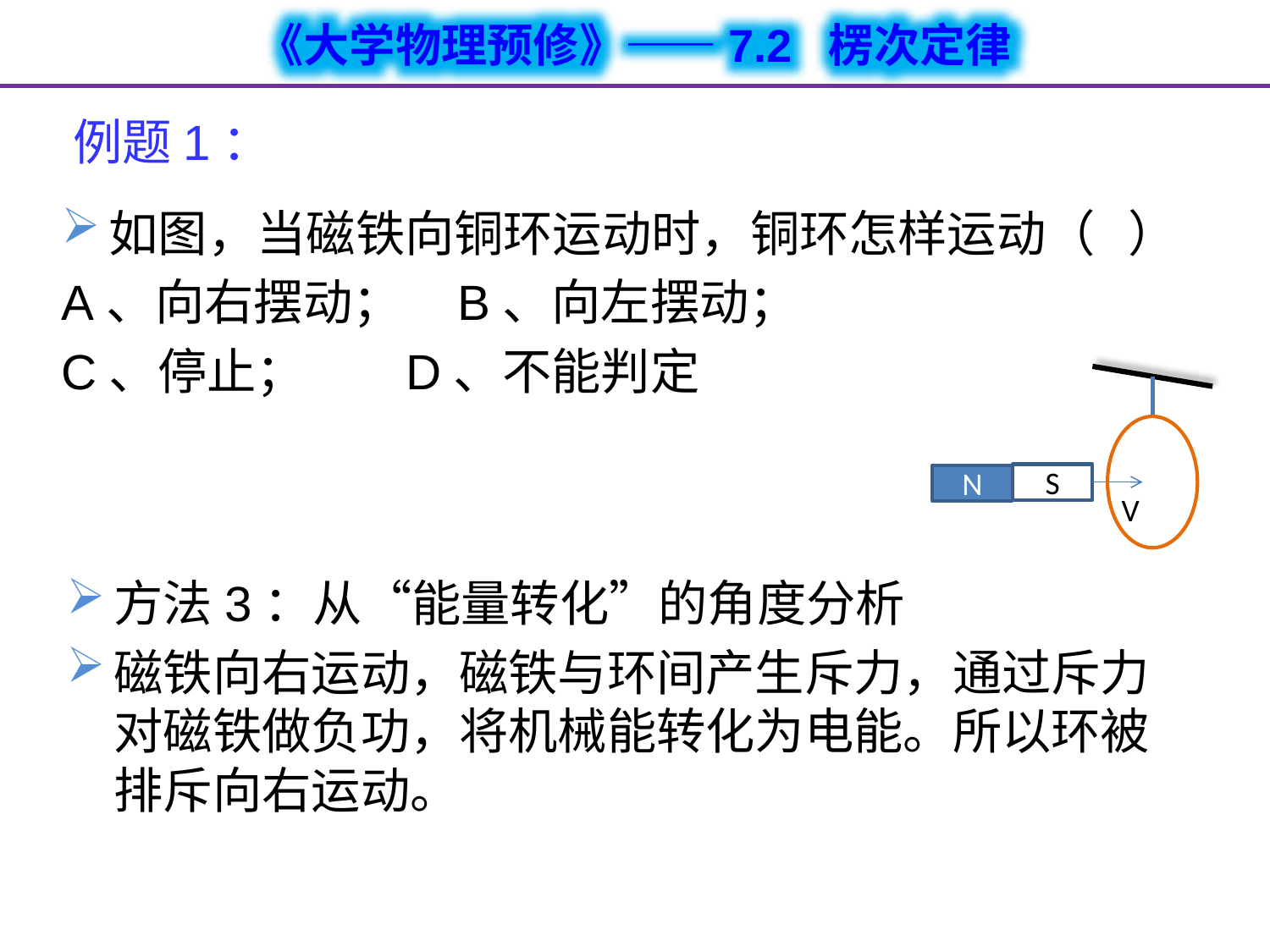

# 例题1：
如图，当磁铁向铜环运动时，铜环怎样运动（   ）
A、向右摆动；    B、向左摆动；
C、停止；        D、不能判定

S
N
V
方法3：从“能量转化”的角度分析
磁铁向右运动，磁铁与环间产生斥力，通过斥力对磁铁做负功，将机械能转化为电能。所以环被排斥向右运动。